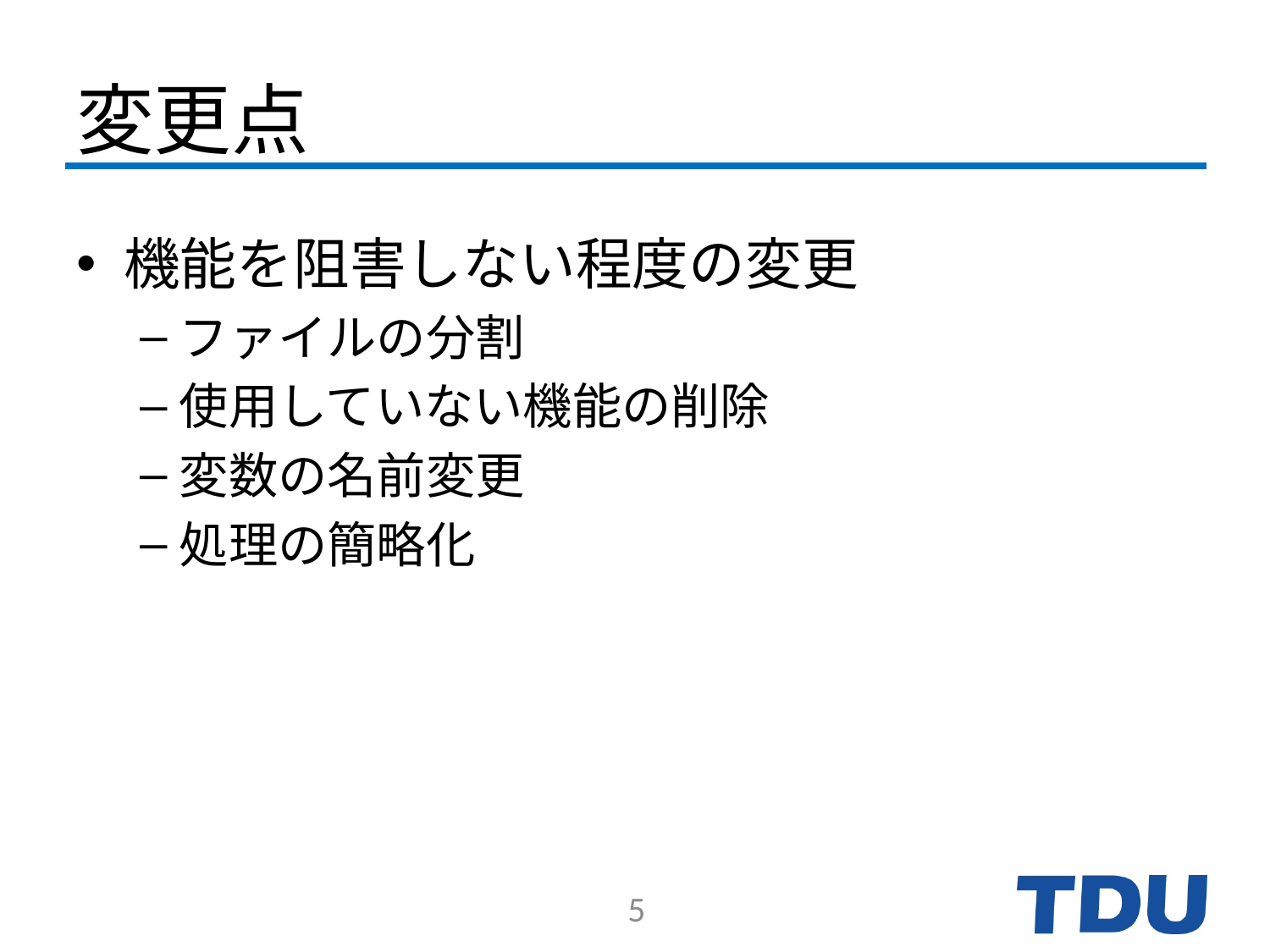

# 変更点
機能を阻害しない程度の変更
ファイルの分割
使用していない機能の削除
変数の名前変更
処理の簡略化
5